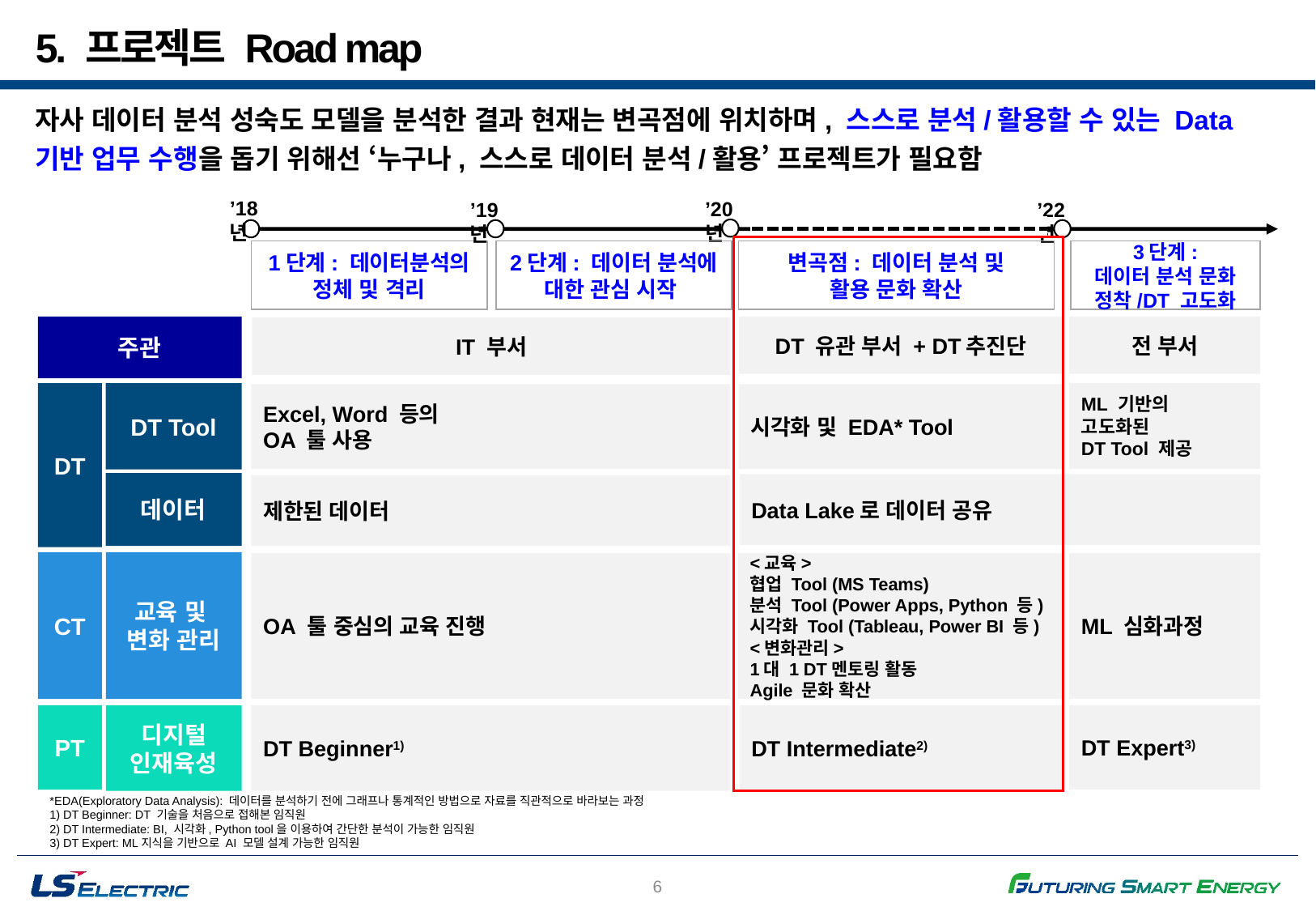

5. 프로젝트 Road map
자사 데이터 분석 성숙도 모델을 분석한 결과 현재는 변곡점에 위치하며, 스스로 분석/활용할 수 있는 Data기반 업무 수행을 돕기 위해선 ‘누구나, 스스로 데이터 분석/활용’ 프로젝트가 필요함
’18년
’20년
’19년
’22년

2단계: 데이터 분석에 대한 관심 시작
3단계:
데이터 분석 문화 정착/DT 고도화
1단계: 데이터분석의 정체 및 격리
변곡점: 데이터 분석 및
활용 문화 확산
주관
DT 유관 부서 + DT추진단
전 부서
IT 부서
DT
DT Tool
ML 기반의
고도화된
DT Tool 제공
시각화 및 EDA* Tool
Excel, Word 등의
OA 툴 사용
데이터
Data Lake로 데이터 공유
제한된 데이터
교육 및
변화 관리
CT
OA 툴 중심의 교육 진행
<교육>
협업 Tool (MS Teams)
분석 Tool (Power Apps, Python 등)
시각화 Tool (Tableau, Power BI 등)
<변화관리>
1대 1 DT멘토링 활동
Agile 문화 확산
ML 심화과정
PT
DT Expert3)
DT Beginner1)
DT Intermediate2)
디지털
인재육성
*EDA(Exploratory Data Analysis): 데이터를 분석하기 전에 그래프나 통계적인 방법으로 자료를 직관적으로 바라보는 과정
1) DT Beginner: DT 기술을 처음으로 접해본 임직원
2) DT Intermediate: BI, 시각화, Python tool을 이용하여 간단한 분석이 가능한 임직원
3) DT Expert: ML지식을 기반으로 AI 모델 설계 가능한 임직원
6